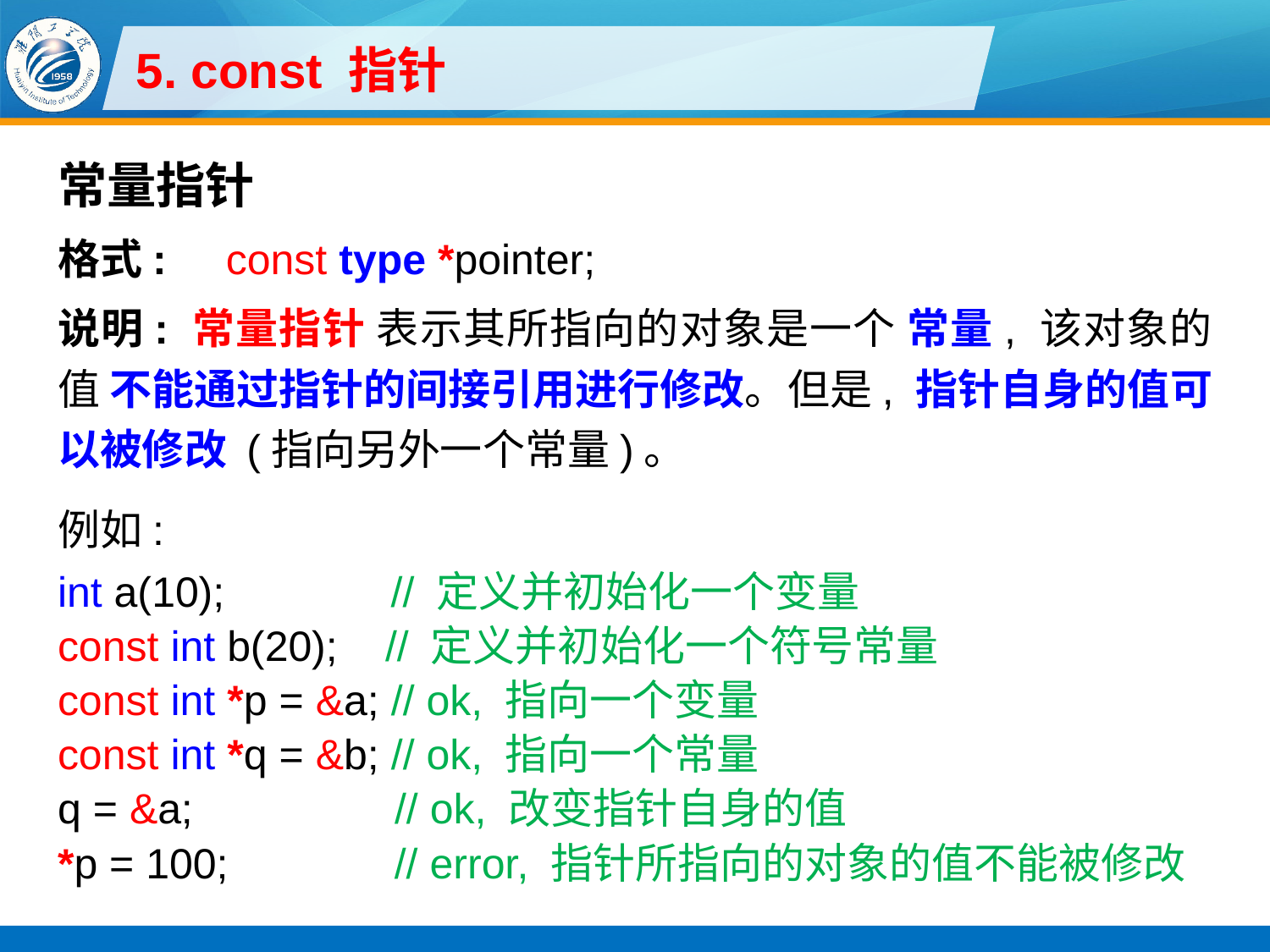

# 5. const 指针
常量指针
格式:     const type *pointer;
说明: 常量指针 表示其所指向的对象是一个 常量, 该对象的值 不能通过指针的间接引用进行修改。但是, 指针自身的值可以被修改 (指向另外一个常量)。
例如:
int a(10);              // 定义并初始化一个变量
const int b(20);    // 定义并初始化一个符号常量
const int *p = &a; // ok, 指向一个变量
const int *q = &b; // ok, 指向一个常量
q = &a;                 // ok, 改变指针自身的值
*p = 100;              // error, 指针所指向的对象的值不能被修改